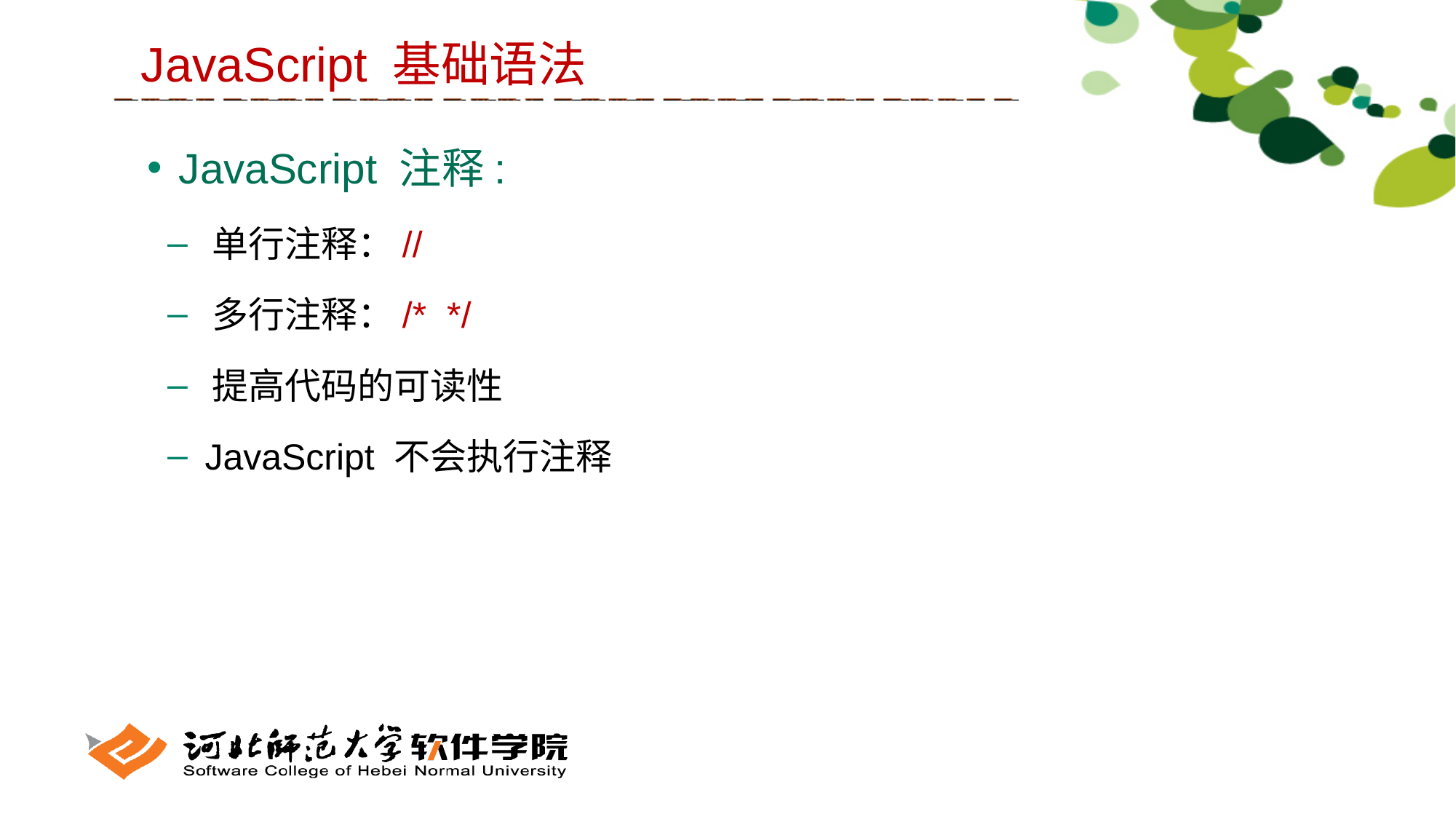

JavaScript 基础语法
 JavaScript 注释:
 单行注释：//
 多行注释：/*  */
 提高代码的可读性
 JavaScript 不会执行注释